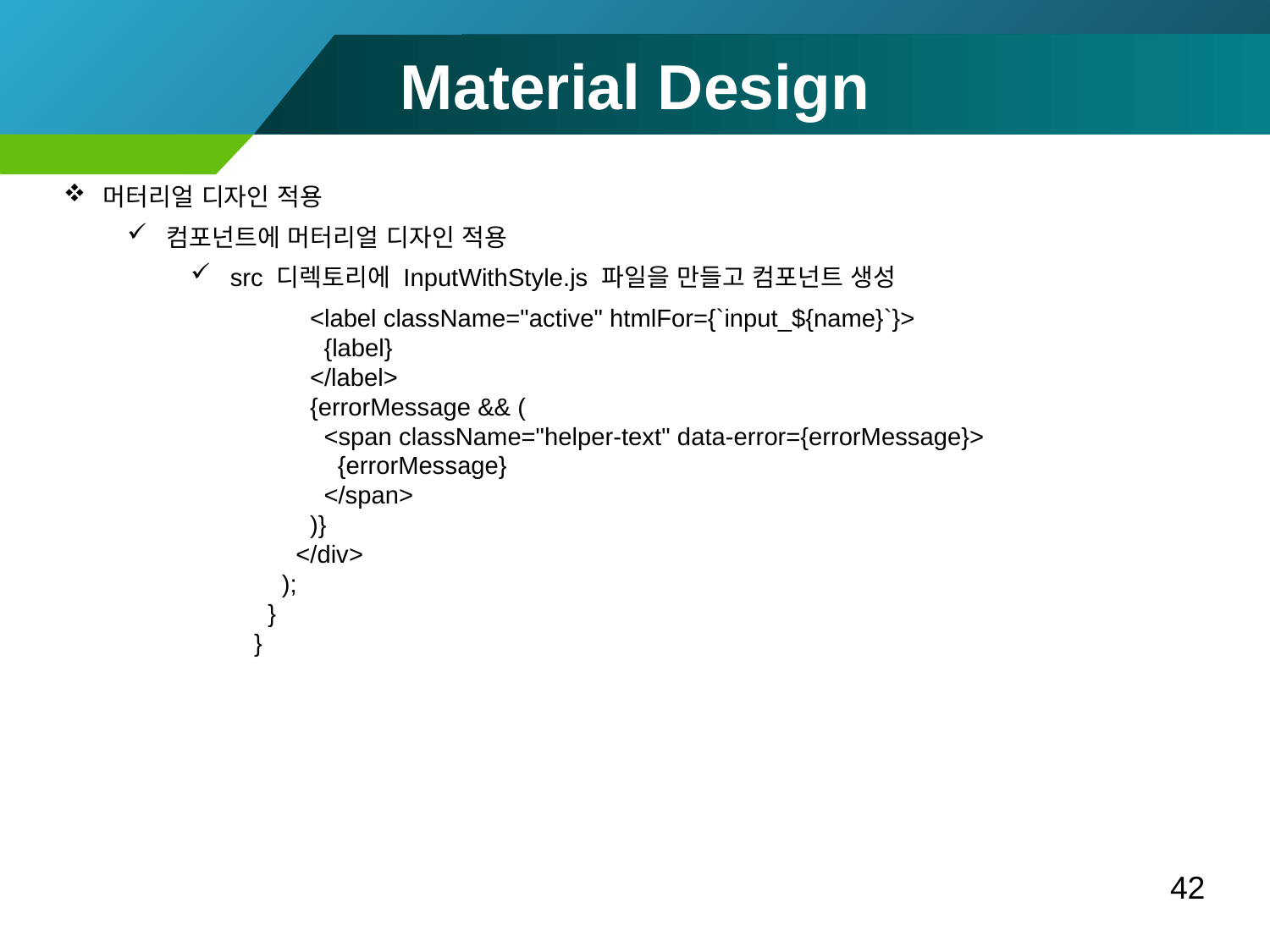

Material Design
머터리얼 디자인 적용
컴포넌트에 머터리얼 디자인 적용
src 디렉토리에 InputWithStyle.js 파일을 만들고 컴포넌트 생성
        <label className="active" htmlFor={`input_${name}`}>
          {label}
        </label>
        {errorMessage && (
          <span className="helper-text" data-error={errorMessage}>
            {errorMessage}
          </span>
        )}
      </div>
    );
  }
}

42